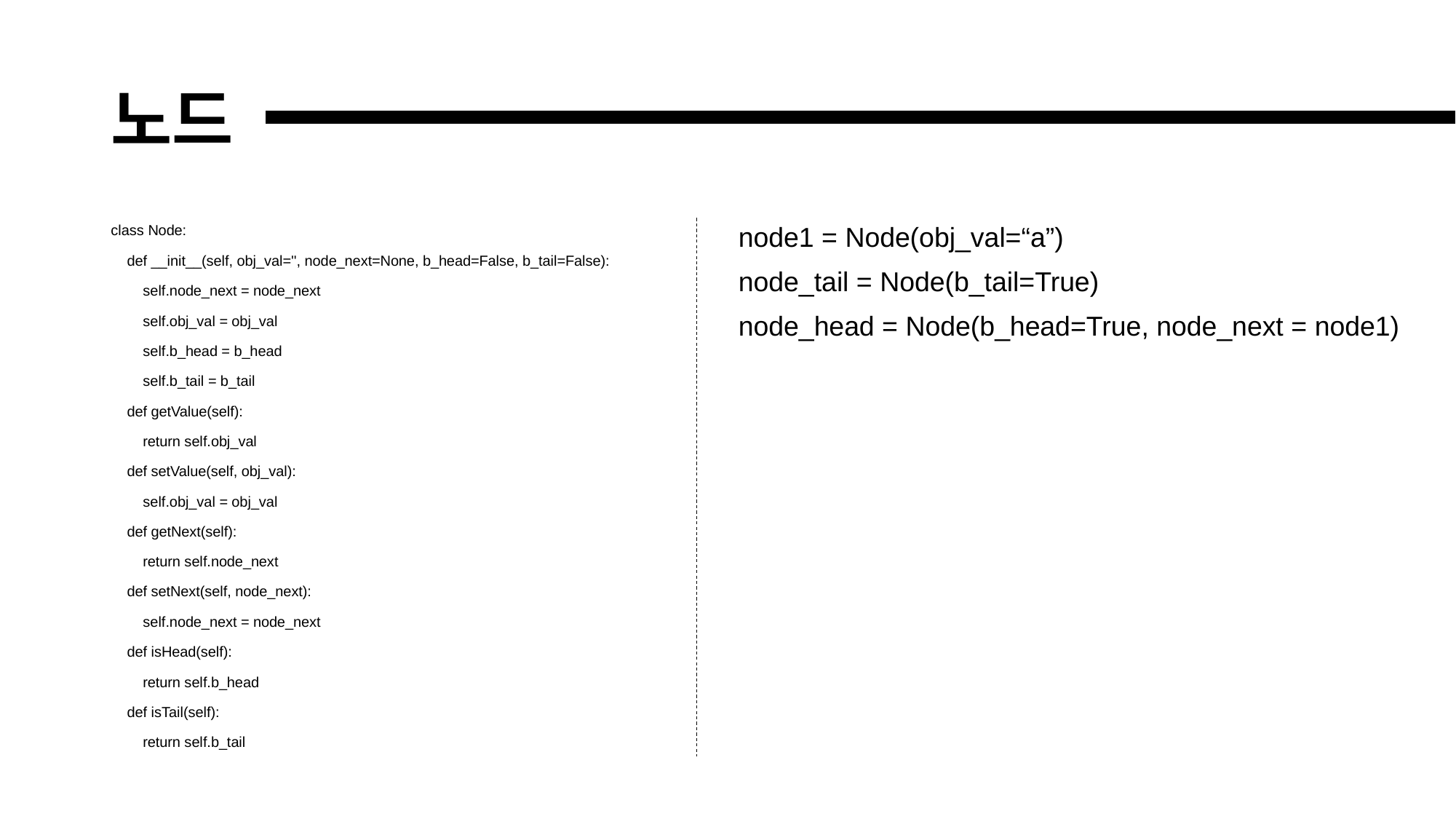

# 노드

class Node:
    def __init__(self, obj_val='', node_next=None, b_head=False, b_tail=False):
        self.node_next = node_next
        self.obj_val = obj_val
        self.b_head = b_head
        self.b_tail = b_tail
    def getValue(self):
        return self.obj_val
    def setValue(self, obj_val):
        self.obj_val = obj_val
    def getNext(self):
        return self.node_next
    def setNext(self, node_next):
        self.node_next = node_next
    def isHead(self):
        return self.b_head
    def isTail(self):
        return self.b_tail

node1 = Node(obj_val=“a”)
node_tail = Node(b_tail=True)
node_head = Node(b_head=True, node_next = node1)